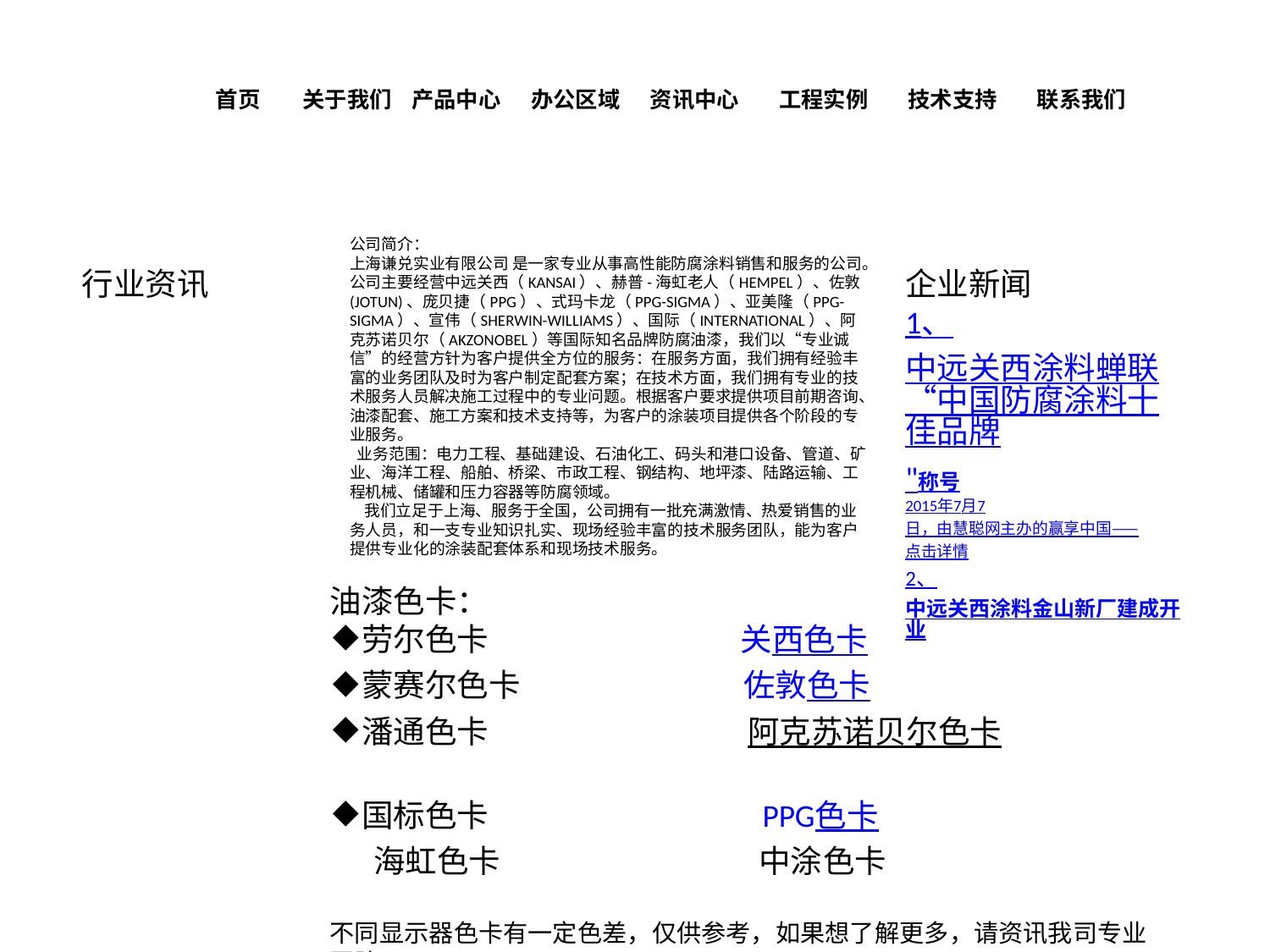

首页
关于我们
产品中心
办公区域
资讯中心
工程实例
技术支持
联系我们
公司简介：
上海谦兑实业有限公司 是一家专业从事高性能防腐涂料销售和服务的公司。公司主要经营中远关西（KANSAI）、赫普-海虹老人（HEMPEL）、佐敦(JOTUN)、庞贝捷（PPG）、式玛卡龙（PPG-SIGMA）、亚美隆（PPG-SIGMA）、宣伟（SHERWIN-WILLIAMS）、国际（INTERNATIONAL）、阿克苏诺贝尔（AKZONOBEL）等国际知名品牌防腐油漆，我们以“专业诚信”的经营方针为客户提供全方位的服务：在服务方面，我们拥有经验丰富的业务团队及时为客户制定配套方案；在技术方面，我们拥有专业的技术服务人员解决施工过程中的专业问题。根据客户要求提供项目前期咨询、油漆配套、施工方案和技术支持等，为客户的涂装项目提供各个阶段的专业服务。
 业务范围：电力工程、基础建设、石油化工、码头和港口设备、管道、矿业、海洋工程、船舶、桥梁、市政工程、钢结构、地坪漆、陆路运输、工程机械、储罐和压力容器等防腐领域。
   我们立足于上海、服务于全国，公司拥有一批充满激情、热爱销售的业务人员，和一支专业知识扎实、现场经验丰富的技术服务团队，能为客户提供专业化的涂装配套体系和现场技术服务。

行业资讯

企业新闻
1、中远关西涂料蝉联“中国防腐涂料十佳品牌"称号
2015年7月7日，由慧聪网主办的赢享中国——点击详情
2、中远关西涂料金山新厂建成开业

油漆色卡：
劳尔色卡                                   关西色卡
蒙赛尔色卡                               佐敦色卡
潘通色卡                                    阿克苏诺贝尔色卡
国标色卡                                     PPG色卡
     海虹色卡                                    中涂色卡

不同显示器色卡有一定色差，仅供参考，如果想了解更多，请资讯我司专业团队